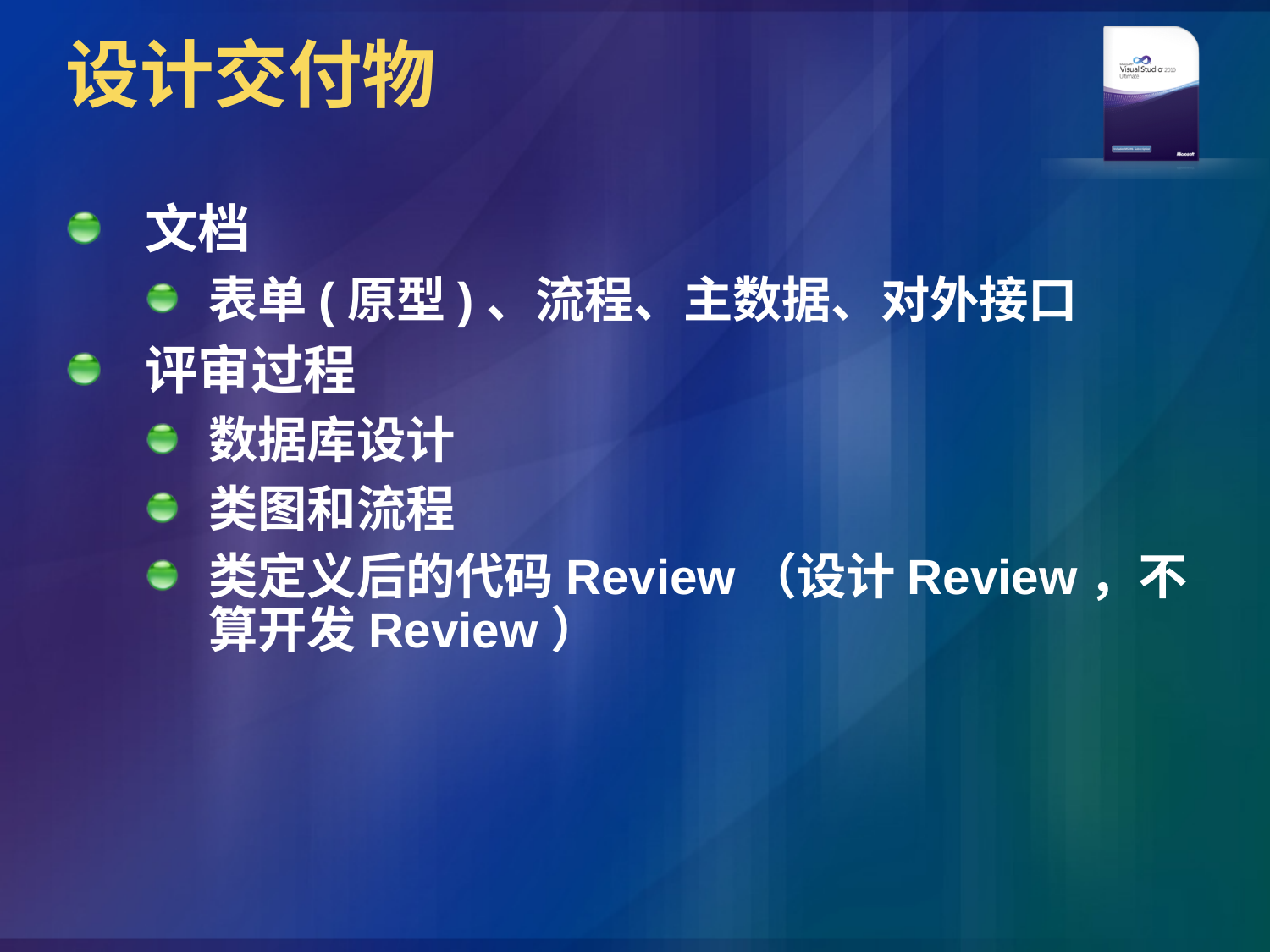

# 设计交付物
文档
表单(原型)、流程、主数据、对外接口
评审过程
数据库设计
类图和流程
类定义后的代码Review（设计Review，不算开发Review）